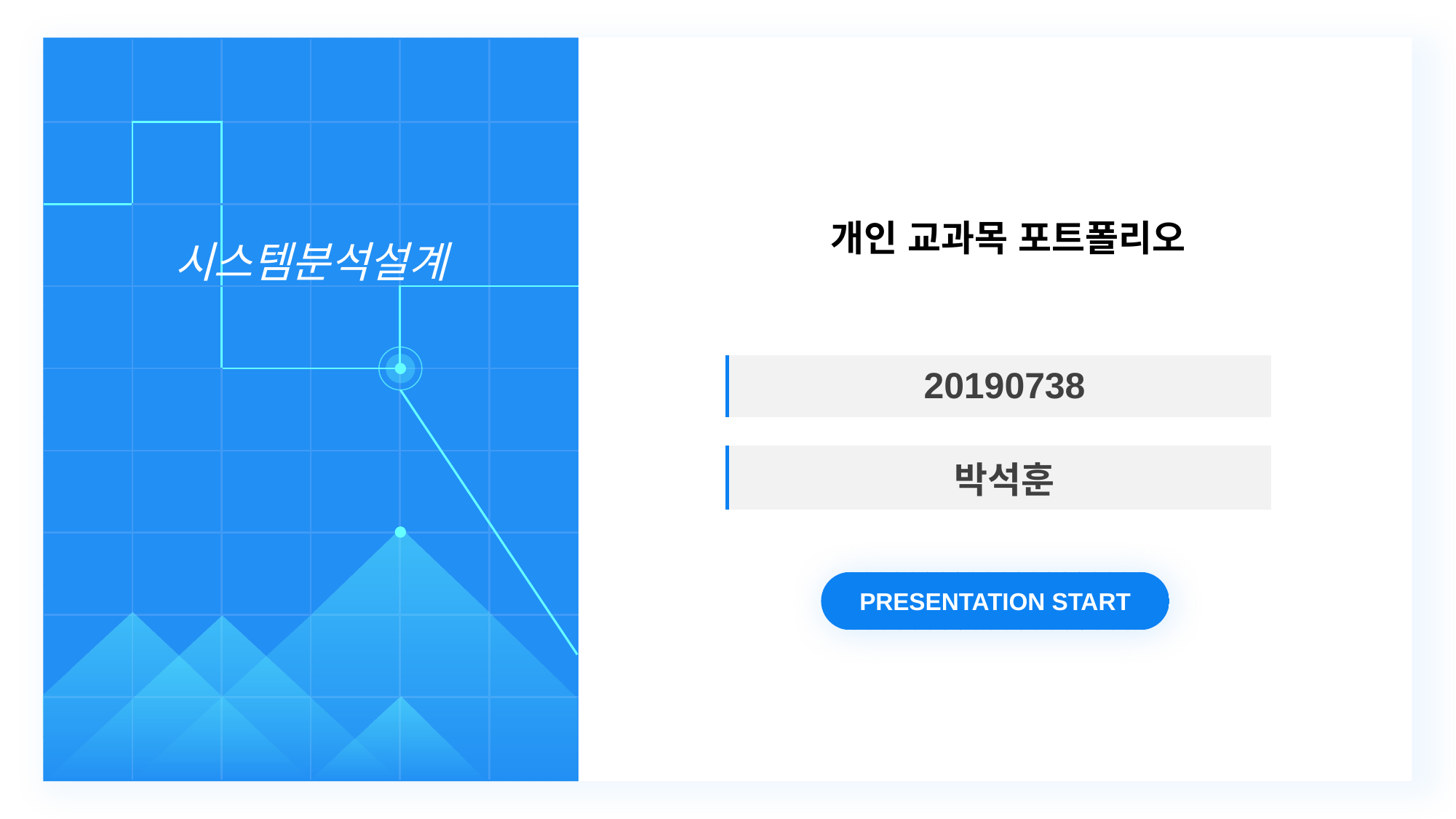

|  |  |  |  |  |  |
| --- | --- | --- | --- | --- | --- |
|  |  |  |  |  |  |
|  |  |  |  |  |  |
|  |  |  |  |  |  |
|  |  |  |  |  |  |
|  |  |  |  |  |  |
|  |  |  |  |  |  |
|  |  |  |  |  |  |
|  |  |  |  |  |  |
개인 교과목 포트폴리오
시스템분석설계

| 20190738 |
| --- |
|  |
| 박석훈 |

PRESENTATION START